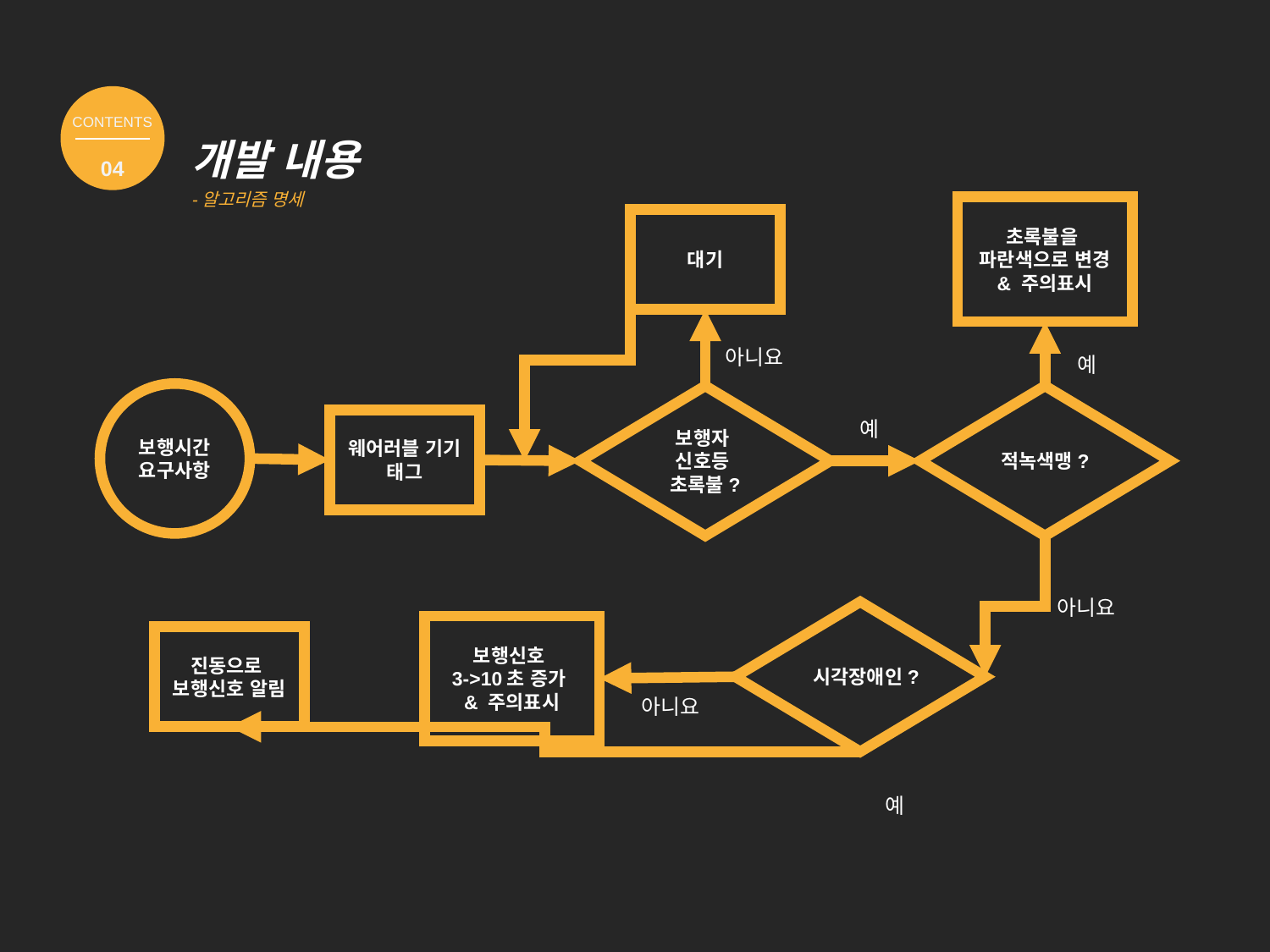

CONTENTS
04
개발 내용
-알고리즘 명세
초록불을
파란색으로 변경
& 주의표시
대기
아니요
예
보행시간요구사항
보행자
신호등
초록불?
적녹색맹?
웨어러블 기기 태그
보행신호
3->10초 증가
& 주의표시
진동으로
보행신호 알림
예
아니요
시각장애인?
예
아니요